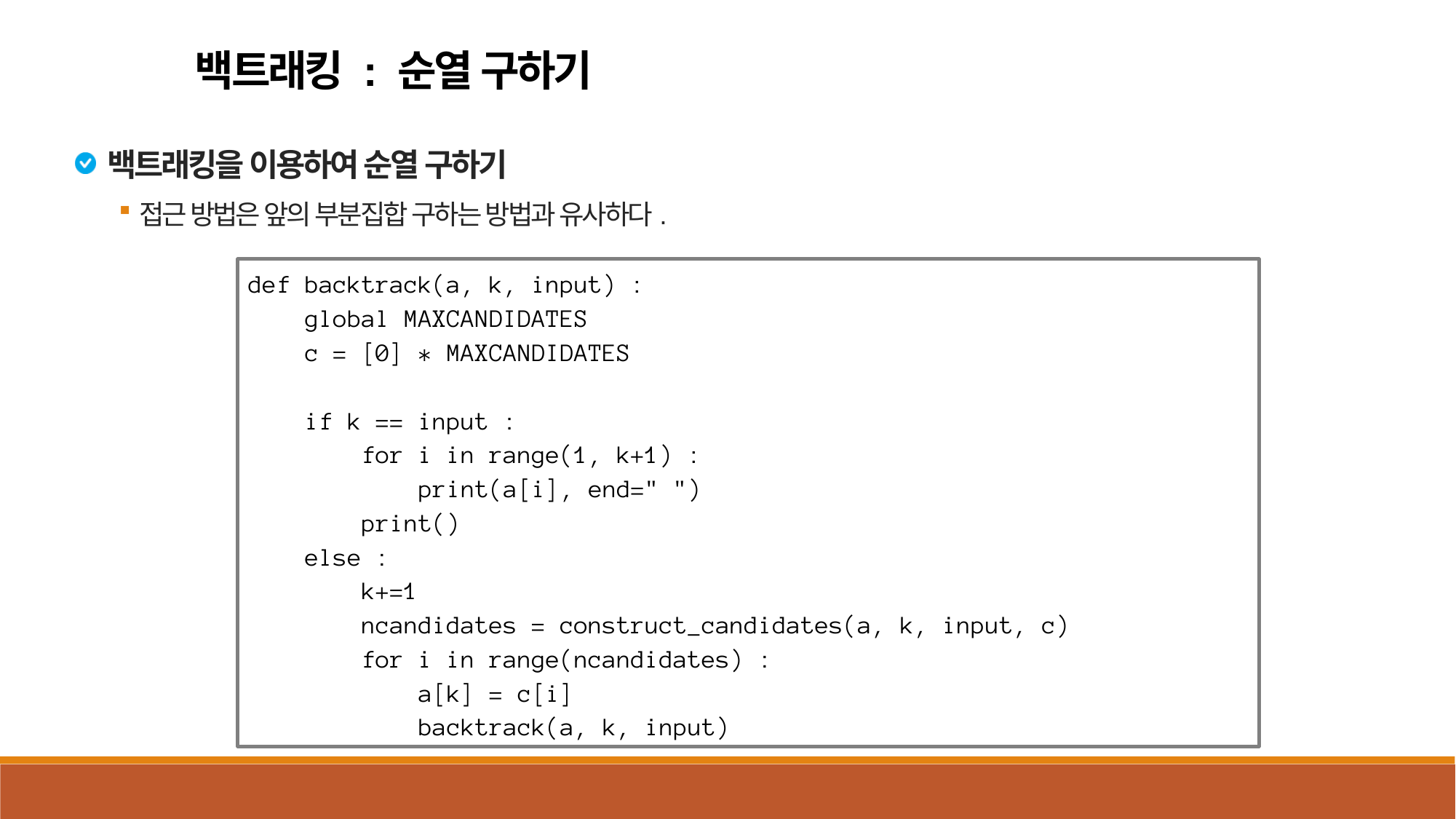

백트래킹 : 순열 구하기
백트래킹을 이용하여 순열 구하기
접근 방법은 앞의 부분집합 구하는 방법과 유사하다.
def backtrack(a, k, input) :
    global MAXCANDIDATES
    c = [0] * MAXCANDIDATES

    if k == input :
        for i in range(1, k+1) :
            print(a[i], end=" ")
        print()
    else :
        k+=1
        ncandidates = construct_candidates(a, k, input, c)
        for i in range(ncandidates) :
            a[k] = c[i]
            backtrack(a, k, input)